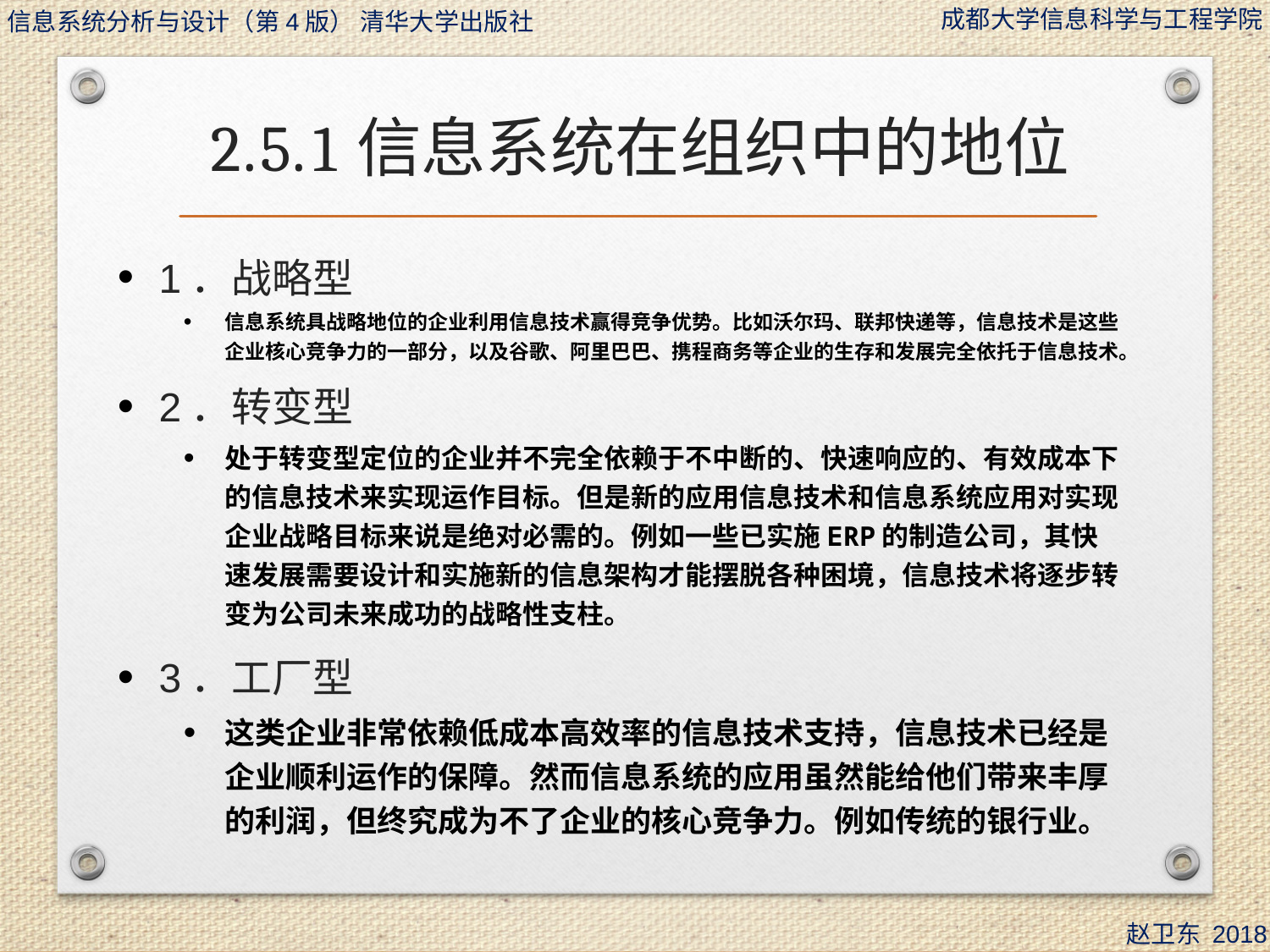

# 2.5.1信息系统在组织中的地位
1．战略型
信息系统具战略地位的企业利用信息技术赢得竞争优势。比如沃尔玛、联邦快递等，信息技术是这些企业核心竞争力的一部分，以及谷歌、阿里巴巴、携程商务等企业的生存和发展完全依托于信息技术。
2．转变型
处于转变型定位的企业并不完全依赖于不中断的、快速响应的、有效成本下的信息技术来实现运作目标。但是新的应用信息技术和信息系统应用对实现企业战略目标来说是绝对必需的。例如一些已实施ERP的制造公司，其快速发展需要设计和实施新的信息架构才能摆脱各种困境，信息技术将逐步转变为公司未来成功的战略性支柱。
3．工厂型
这类企业非常依赖低成本高效率的信息技术支持，信息技术已经是企业顺利运作的保障。然而信息系统的应用虽然能给他们带来丰厚的利润，但终究成为不了企业的核心竞争力。例如传统的银行业。